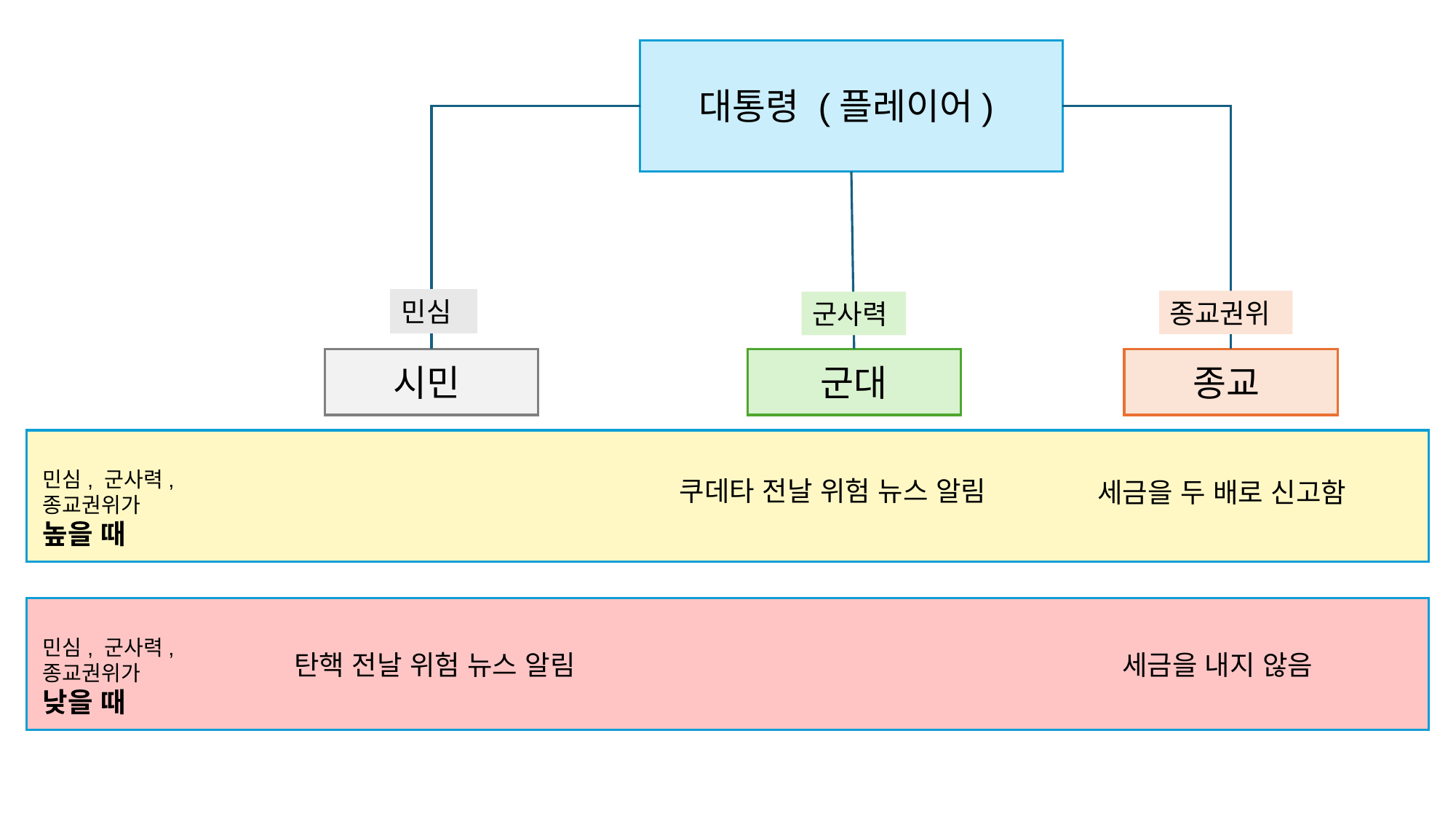

대통령 (플레이어)
민심
종교권위
군사력

시민
군대
종교

민심, 군사력, 종교권위가
높을 때
쿠데타 전날 위험 뉴스 알림
세금을 두 배로 신고함

민심, 군사력, 종교권위가
낮을 때
탄핵 전날 위험 뉴스 알림
세금을 내지 않음